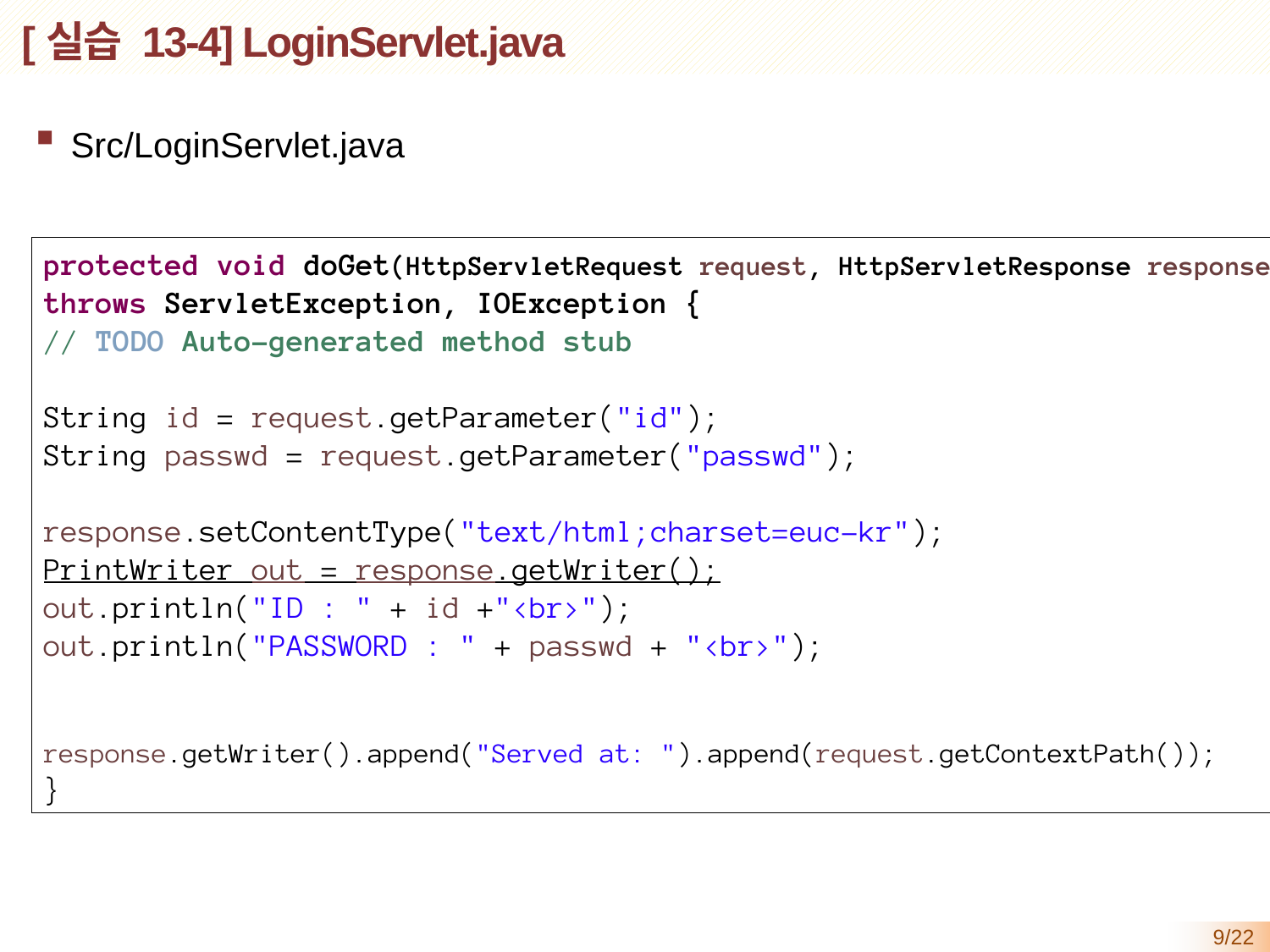

# [실습 13-4] LoginServlet.java
Src/LoginServlet.java

protected void doGet(HttpServletRequest request, HttpServletResponse response) throws ServletException, IOException {
// TODO Auto-generated method stub

String id = request.getParameter("id");
String passwd = request.getParameter("passwd");

response.setContentType("text/html;charset=euc-kr");
PrintWriter out = response.getWriter();
out.println("ID : " + id +"<br>");
out.println("PASSWORD : " + passwd + "<br>");

response.getWriter().append("Served at: ").append(request.getContextPath());
}